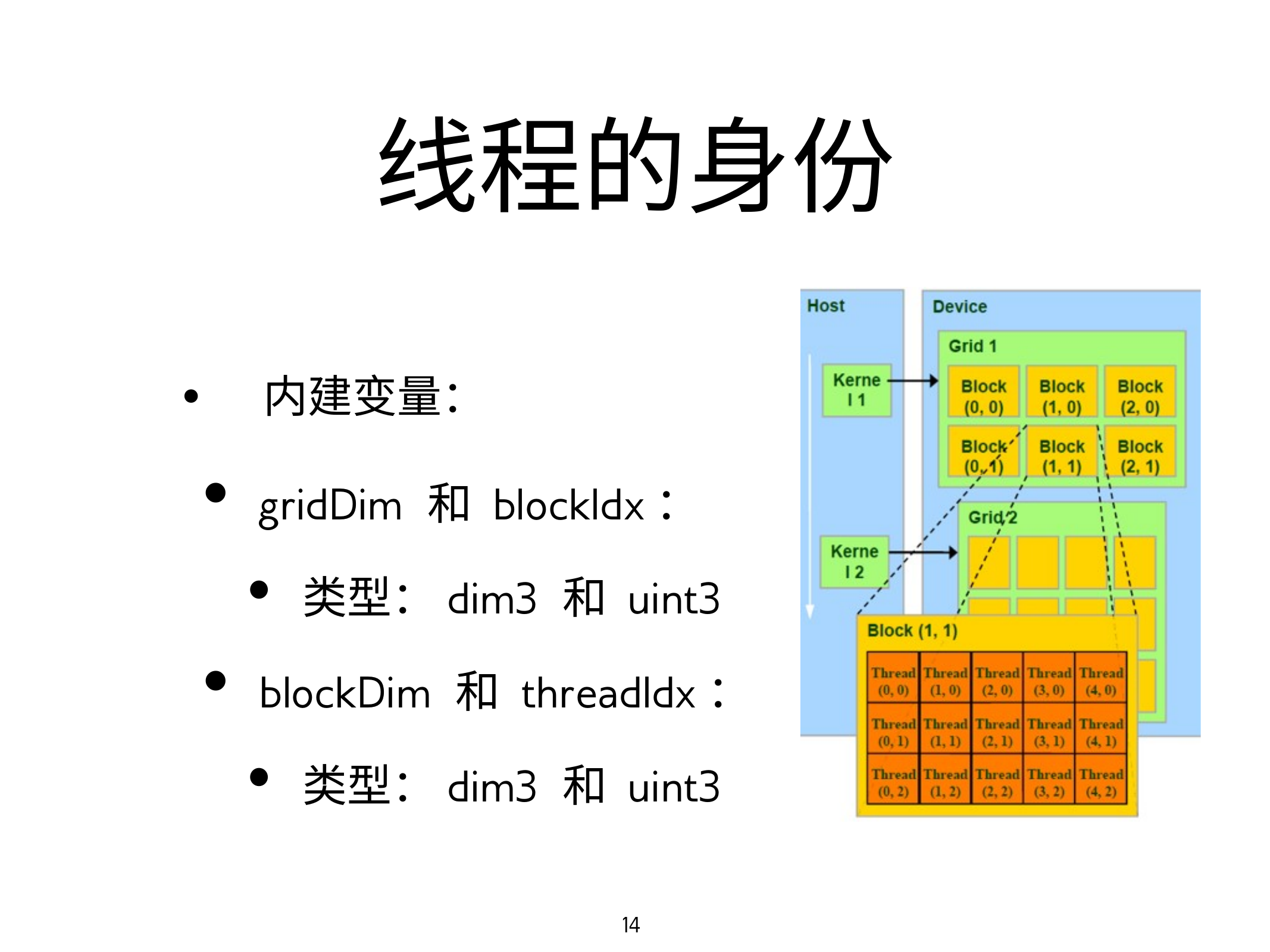

# 线程的身份

• 内建变量：
gridDim 和 blockIdx：
类型：dim3 和 uint3
blockDim 和 threadIdx：
类型：dim3 和 uint3
14